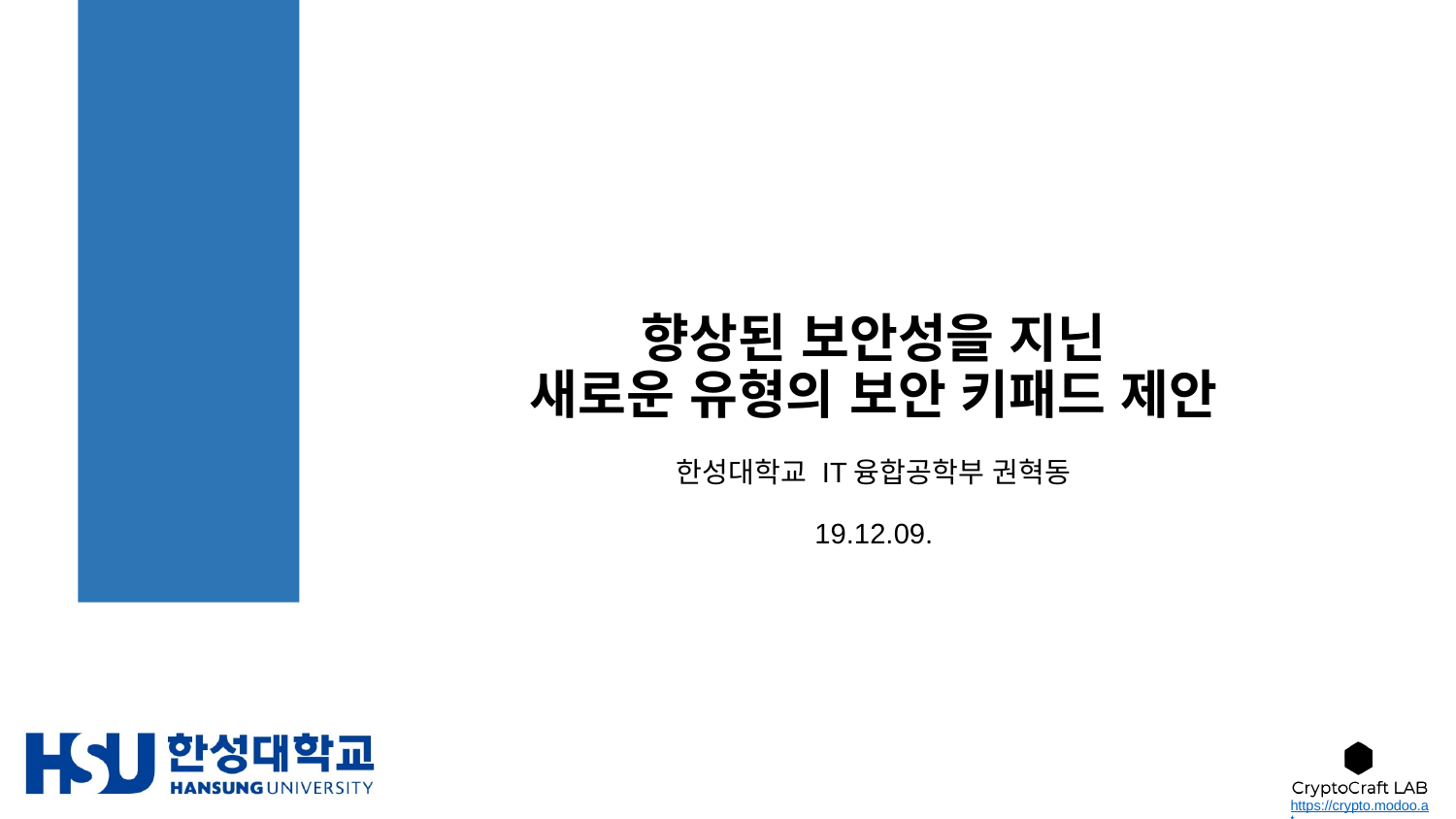

# 향상된 보안성을 지닌
새로운 유형의 보안 키패드 제안
한성대학교 IT융합공학부 권혁동

19.12.09.